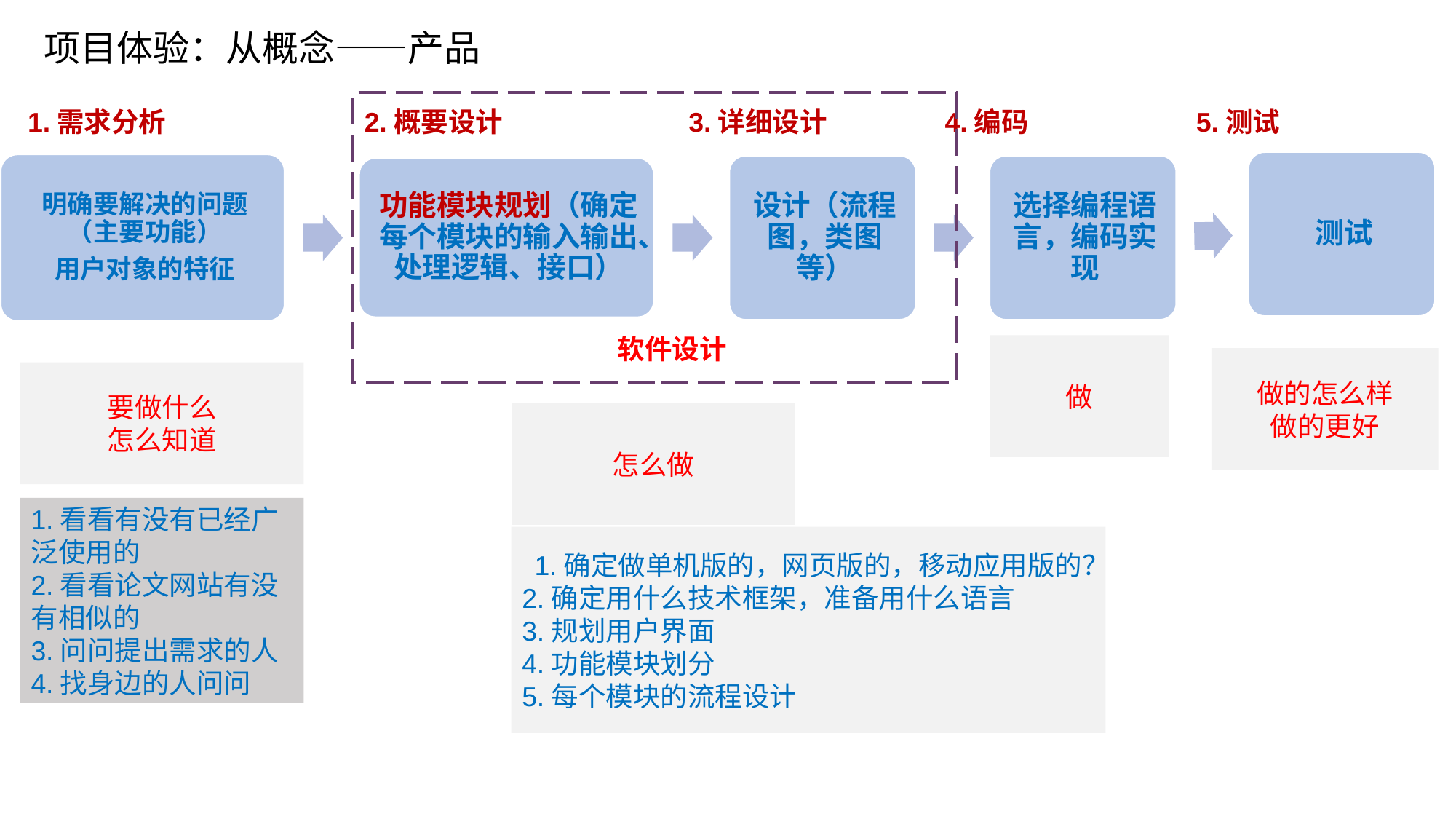

项目体验：从概念——产品
明确要解决的问题（主要功能）
用户对象的特征

功能模块规划（确定每个模块的输入输出、处理逻辑、接口）

设计（流程图，类图等）

选择编程语言，编码实现

测试

1.需求分析                               2.概要设计                             3.详细设计                  4.编码                          5.测试
软件设计
做
做的怎么样
做的更好
要做什么
怎么知道
怎么做
1.看看有没有已经广泛使用的
2.看看论文网站有没有相似的
3.问问提出需求的人
4.找身边的人问问
1.确定做单机版的，网页版的，移动应用版的？
2.确定用什么技术框架，准备用什么语言
3.规划用户界面
4.功能模块划分
5.每个模块的流程设计